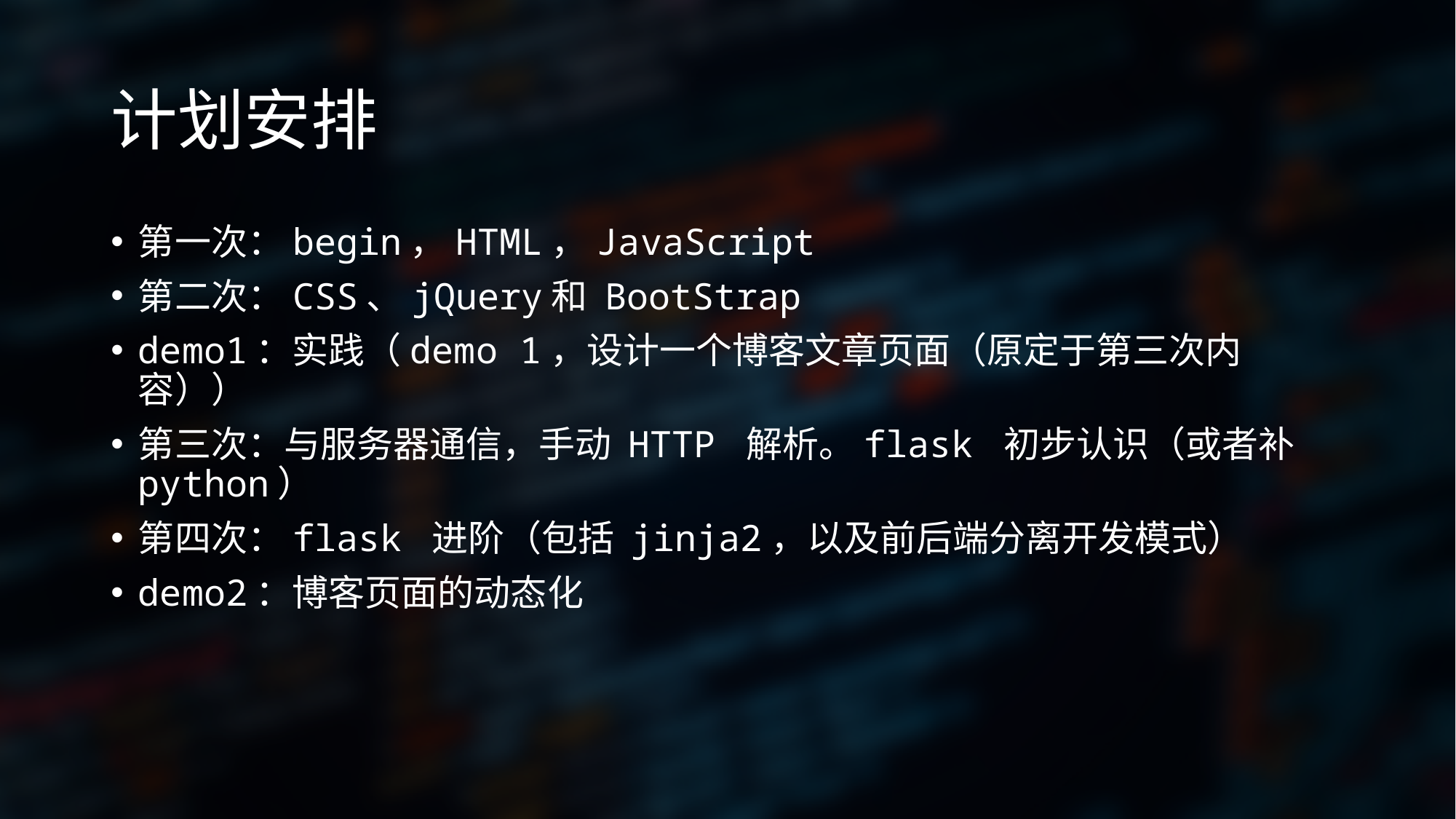

# 计划安排
第一次：begin，HTML，JavaScript
第二次：CSS、jQuery和 BootStrap
demo1：实践（demo 1，设计一个博客文章页面（原定于第三次内容））
第三次：与服务器通信，手动 HTTP 解析。flask 初步认识（或者补 python）
第四次：flask 进阶（包括 jinja2，以及前后端分离开发模式）
demo2：博客页面的动态化